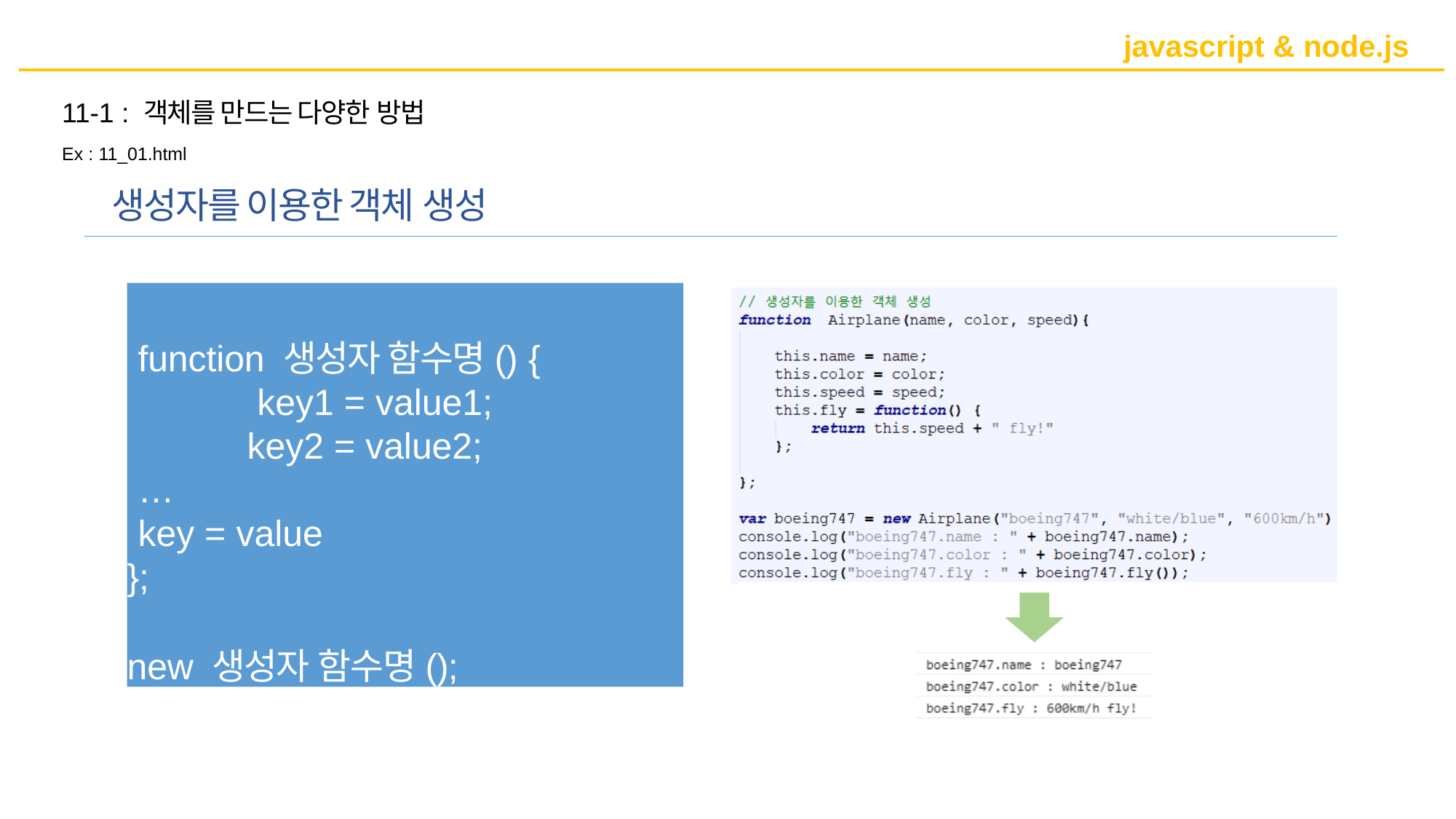

javascript & node.js

11-1 : 객체를 만드는 다양한 방법
Ex : 11_01.html
생성자를 이용한 객체 생성

function 생성자 함수명() {  key1 = value1;  key2 = value2;
…
key = value
};

new 생성자 함수명();